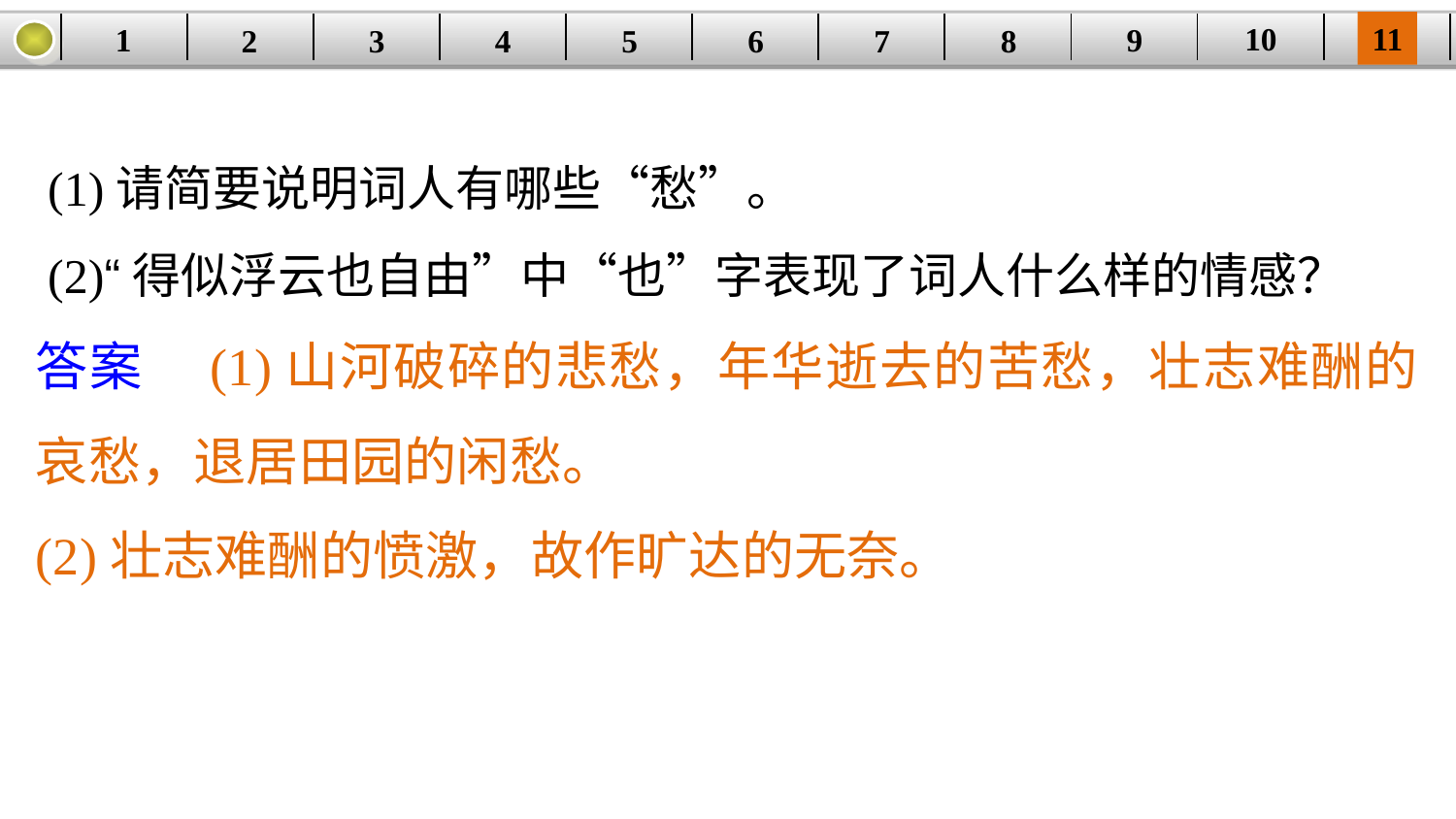

10

11
9
1
3
4
5
6
8
2
|  |  |  |  |  |  |  |  |  |  |  |
| --- | --- | --- | --- | --- | --- | --- | --- | --- | --- | --- |
7

(1)请简要说明词人有哪些“愁”。
(2)“得似浮云也自由”中“也”字表现了词人什么样的情感？
答案　(1)山河破碎的悲愁，年华逝去的苦愁，壮志难酬的哀愁，退居田园的闲愁。
(2)壮志难酬的愤激，故作旷达的无奈。